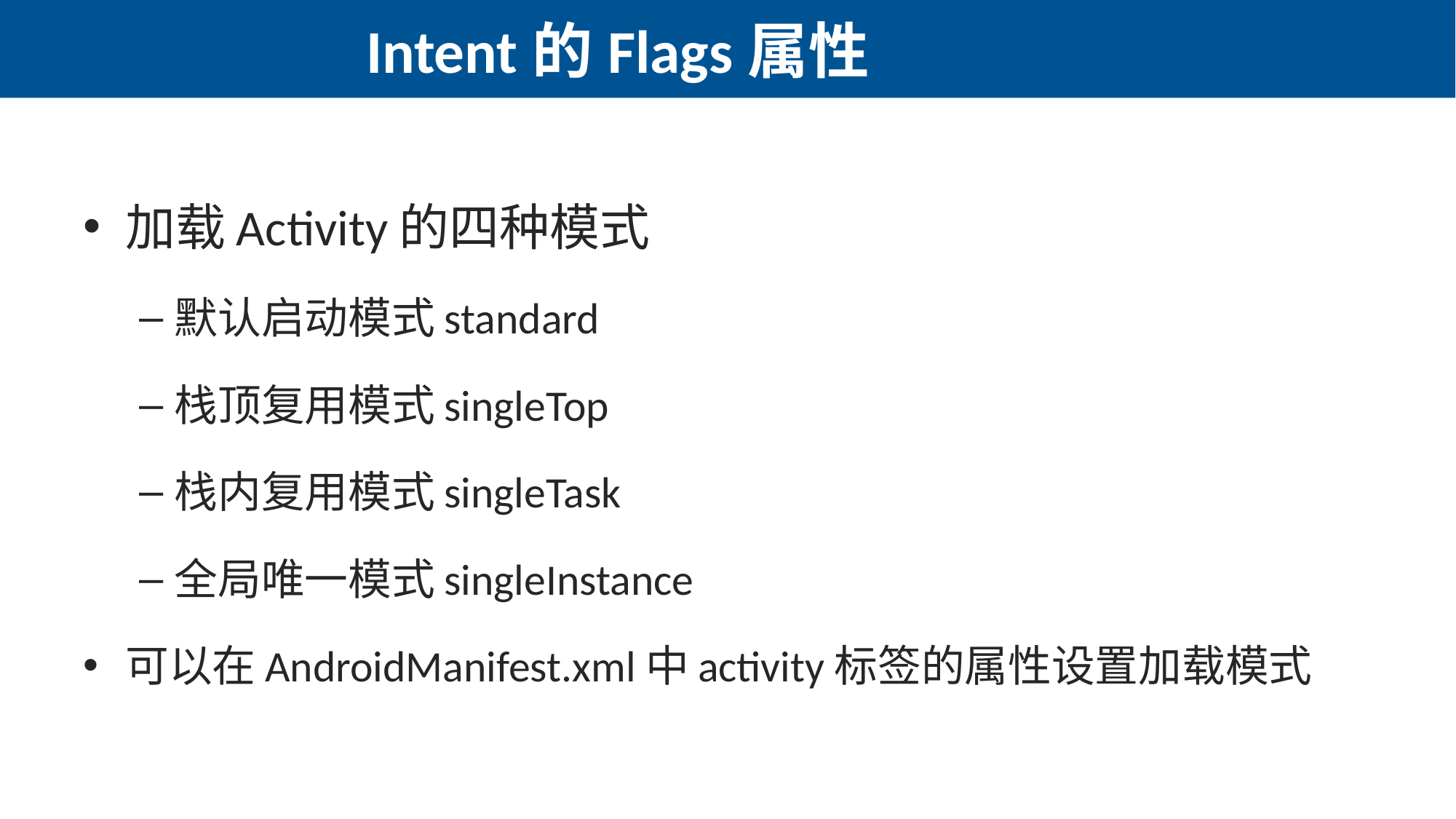

# Intent的Flags属性
加载Activity的四种模式
默认启动模式standard
栈顶复用模式singleTop
栈内复用模式singleTask
全局唯一模式singleInstance
可以在AndroidManifest.xml中activity标签的属性设置加载模式